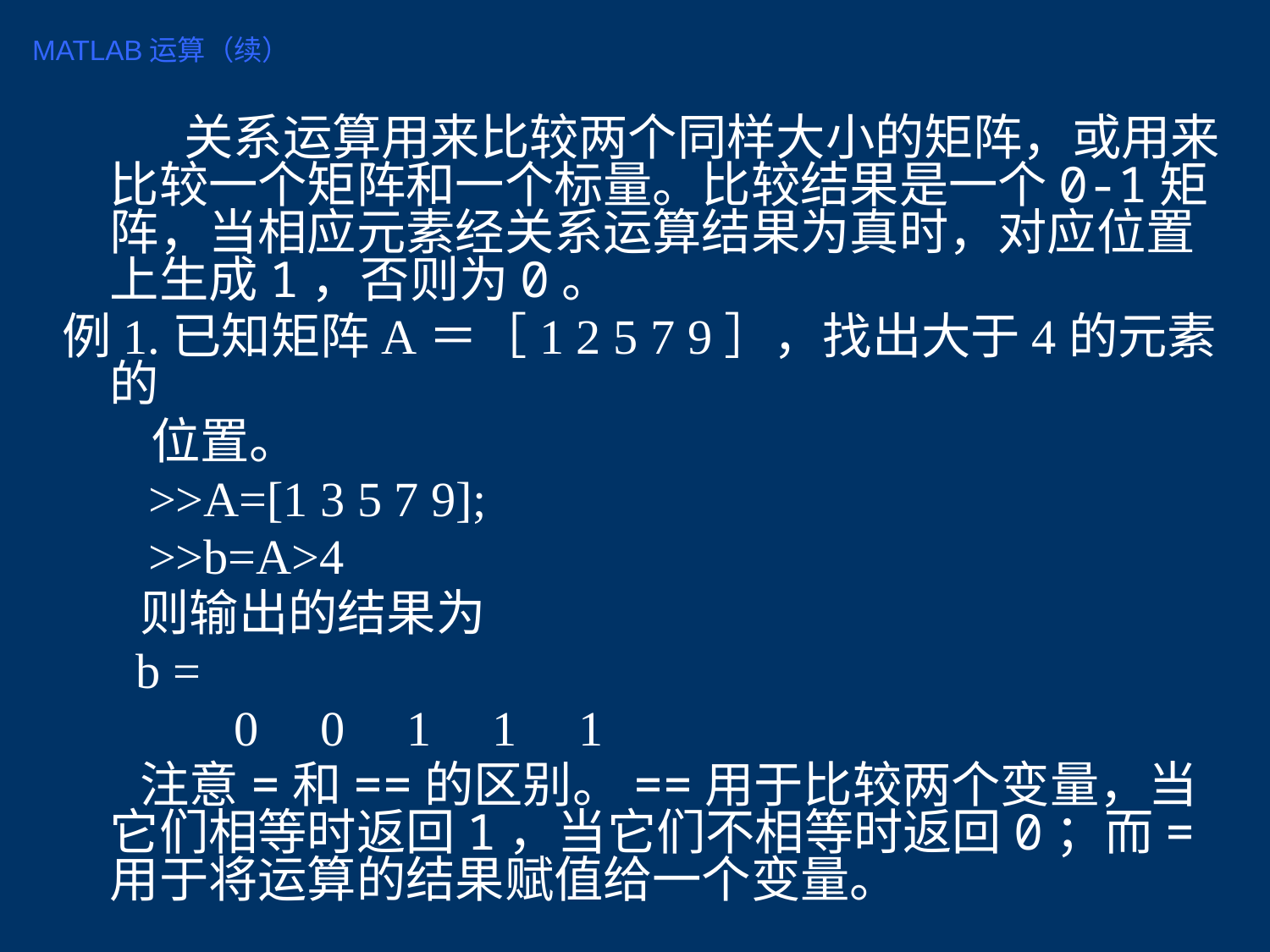

MATLAB运算（续）
          关系运算用来比较两个同样大小的矩阵，或用来比较一个矩阵和一个标量。比较结果是一个0-1矩阵，当相应元素经关系运算结果为真时，对应位置上生成1，否则为0。
例1.已知矩阵A＝［1 2 5 7 9］，找出大于4的元素的
       位置。
       >>A=[1 3 5 7 9];
       >>b=A>4
      则输出的结果为
      b =
              0     0     1     1     1
      注意=和==的区别。==用于比较两个变量，当它们相等时返回1，当它们不相等时返回0；而=用于将运算的结果赋值给一个变量。